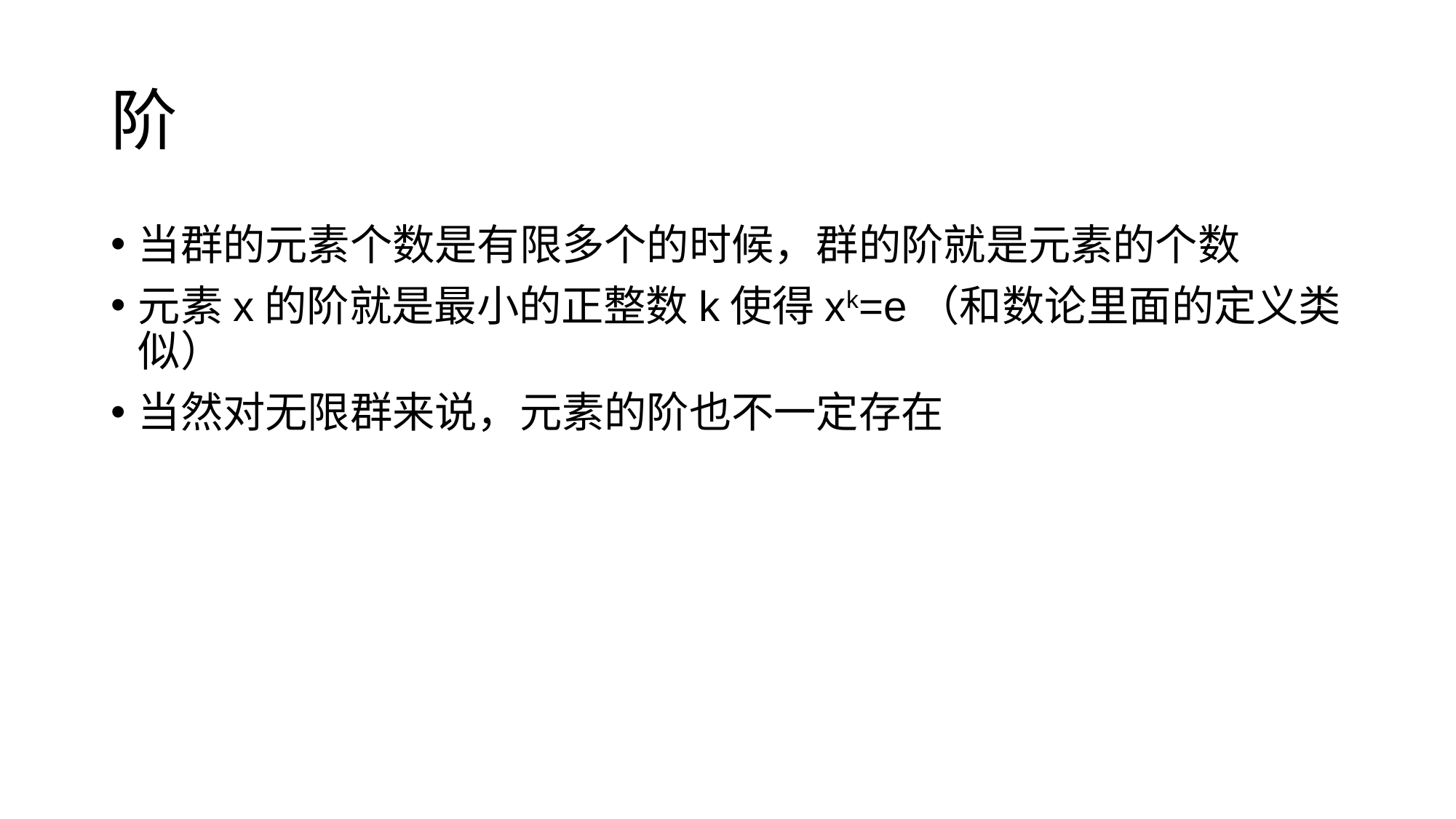

# 阶
当群的元素个数是有限多个的时候，群的阶就是元素的个数
元素x的阶就是最小的正整数k使得xk=e（和数论里面的定义类似）
当然对无限群来说，元素的阶也不一定存在